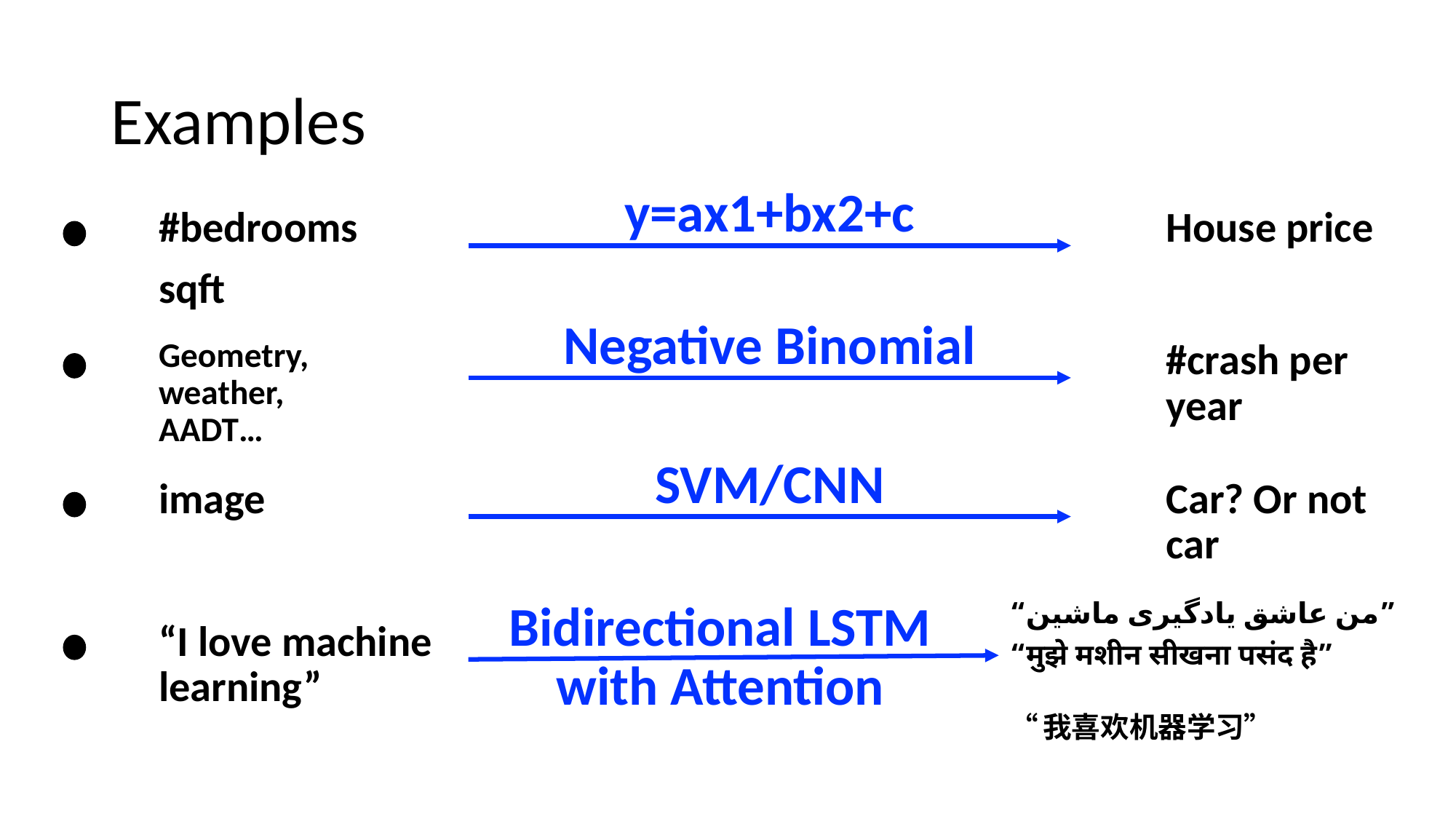

# Examples
y=ax1+bx2+c
#bedrooms
sqft

House price

Negative Binomial
Geometry, weather, AADT…

#crash per year

SVM/CNN
image

Car? Or not car

Bidirectional LSTM with Attention
“من عاشق یادگیری ماشین”
“मुझे मशीन सीखना पसंद है”
“我喜欢机器学习”
“I love machine learning”